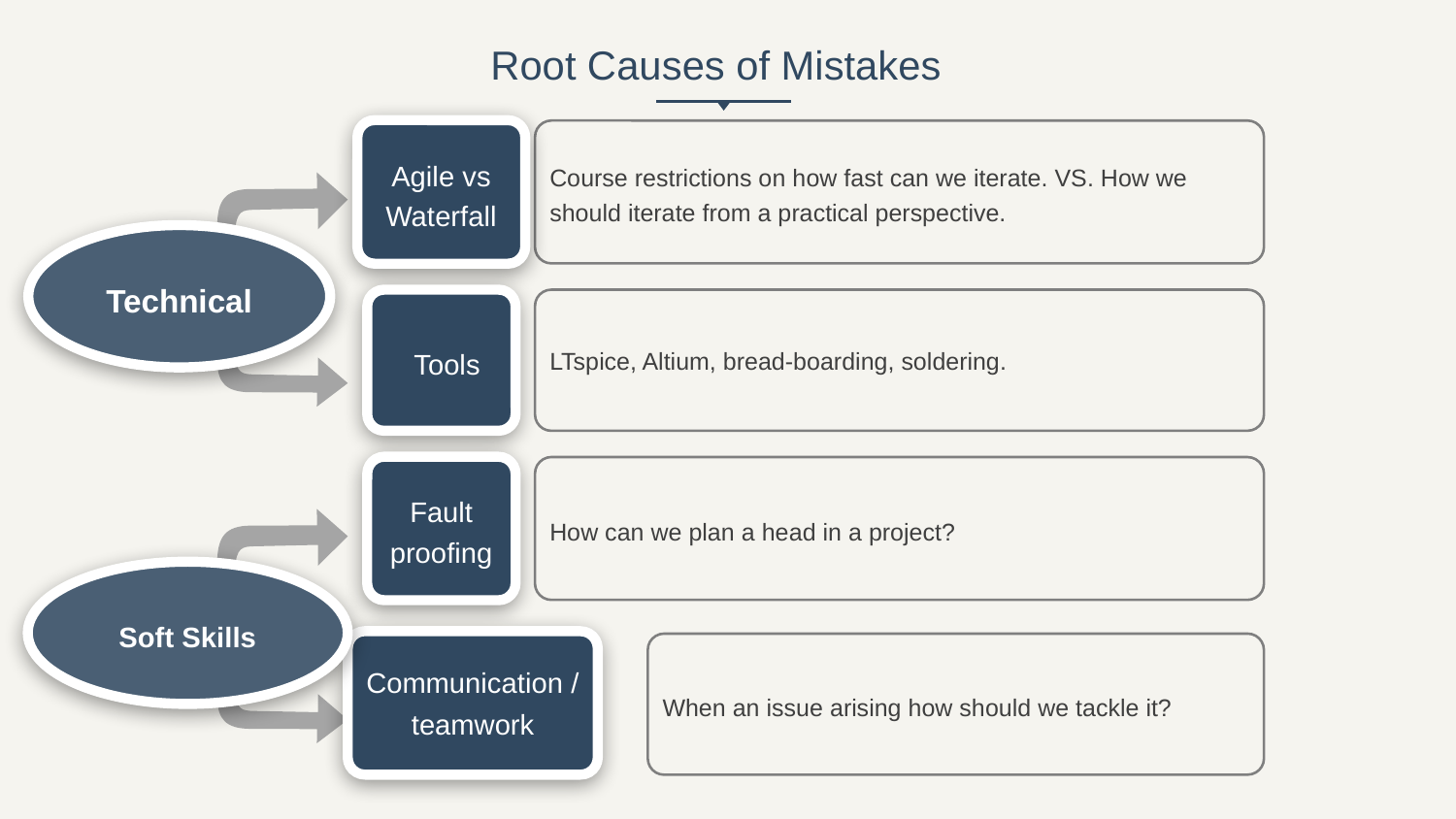

Root Causes of Mistakes
Agile vs Waterfall
Course restrictions on how fast can we iterate. VS. How we should iterate from a practical perspective.

Technical
    Tools

LTspice, Altium, bread-boarding, soldering.

Fault proofing
How can we plan a head in a project?

Soft Skills

Communication / teamwork

When an issue arising how should we tackle it?
延迟符号